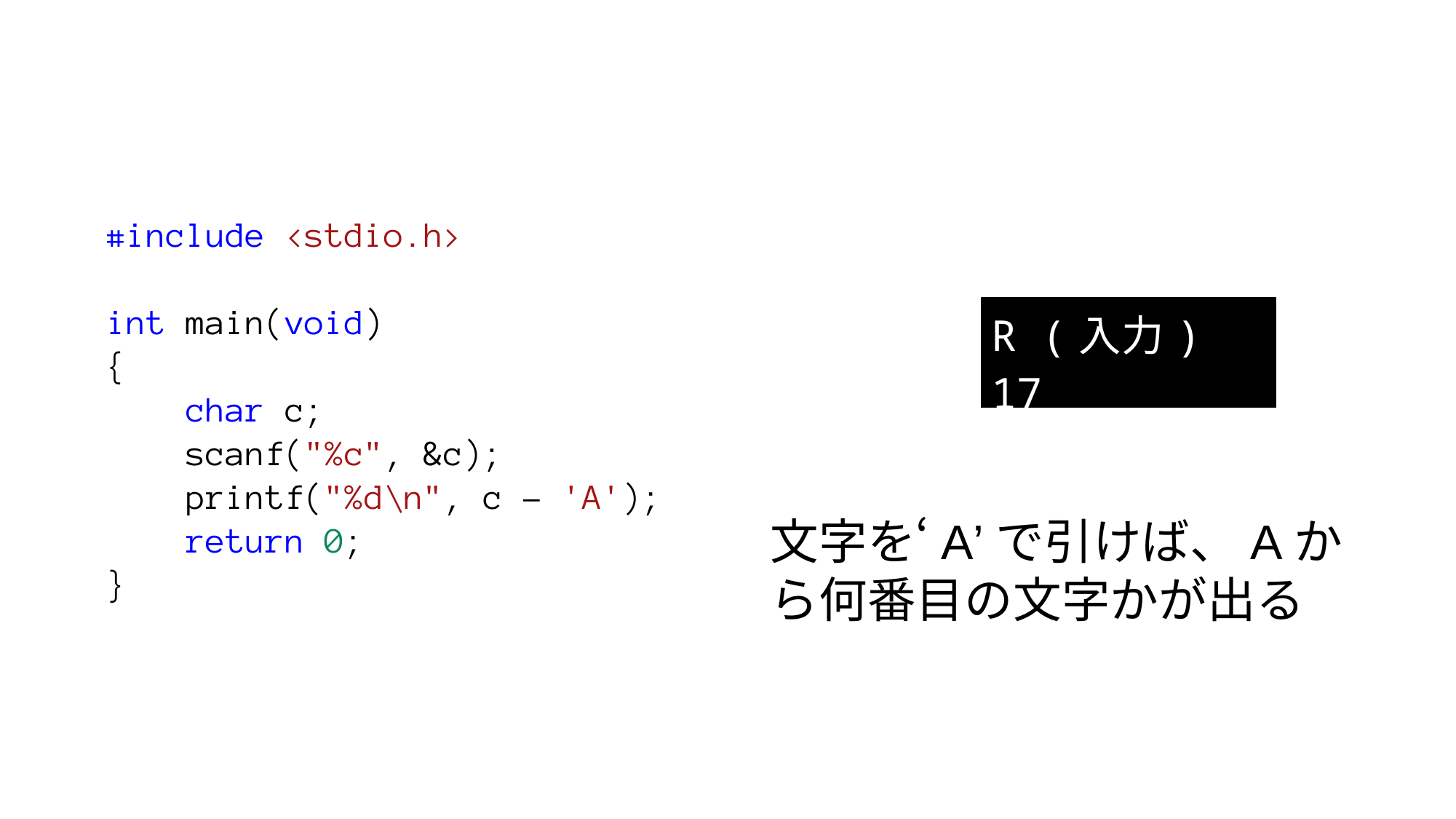

#include <stdio.h>

int main(void)
{
    char c;
    scanf("%c", &c);
    printf("%d\n", c - 'A');
    return 0;
}
| R (入力) 17 |
| --- |
文字を‘A’で引けば、Aから何番目の文字かが出る